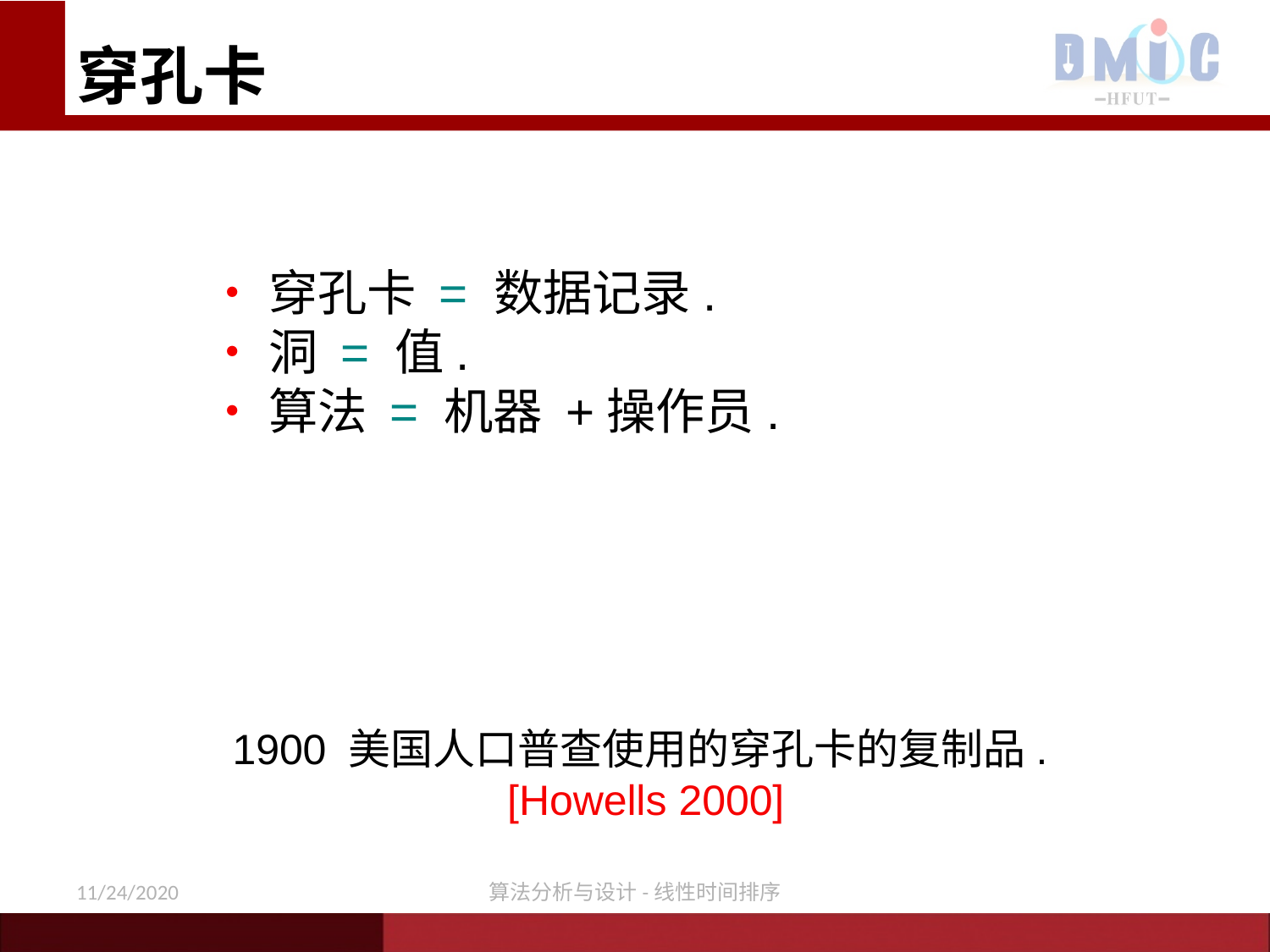

穿孔卡
•穿孔卡 = 数据记录.
•洞 = 值.
•算法 = 机器 +操作员.
1900 美国人口普查使用的穿孔卡的复制品.
 [Howells 2000]
11/24/2020
算法分析与设计-线性时间排序